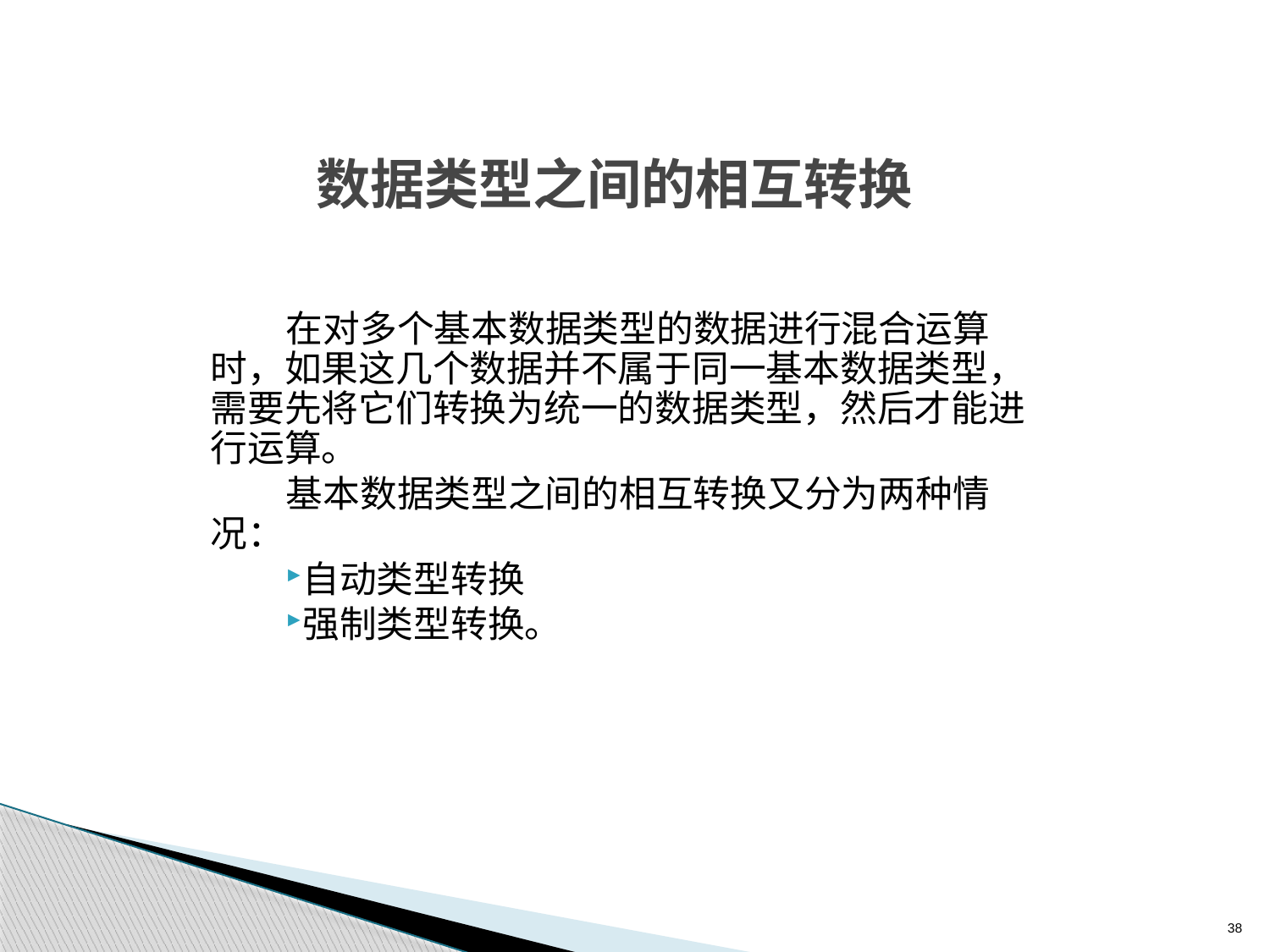

# 数据类型之间的相互转换
在对多个基本数据类型的数据进行混合运算时，如果这几个数据并不属于同一基本数据类型，需要先将它们转换为统一的数据类型，然后才能进行运算。
基本数据类型之间的相互转换又分为两种情况：
自动类型转换
强制类型转换。

38